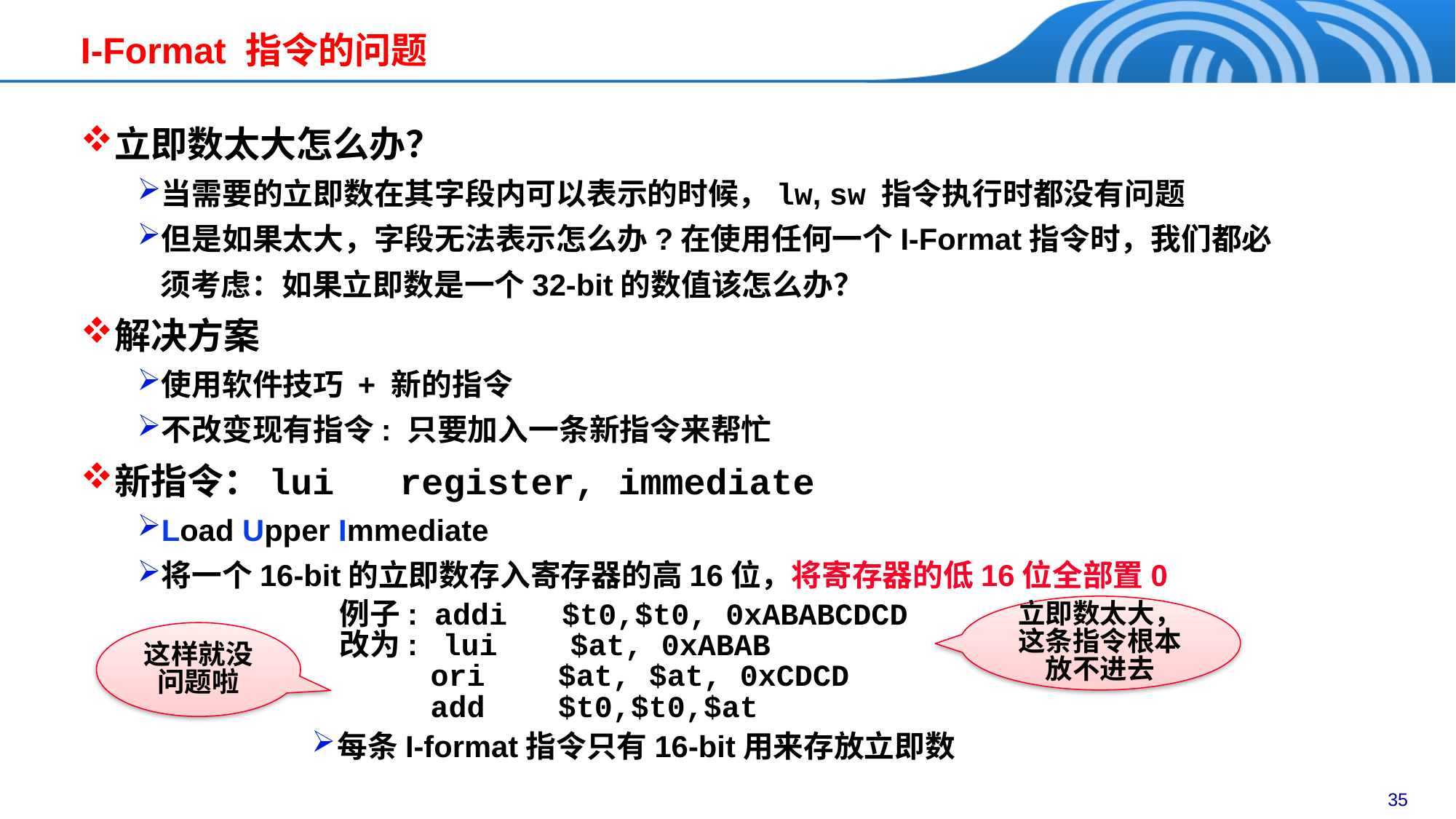

I-Format 指令的问题
立即数太大怎么办？
当需要的立即数在其字段内可以表示的时候，lw, sw 指令执行时都没有问题
但是如果太大，字段无法表示怎么办?在使用任何一个I-Format指令时，我们都必须考虑：如果立即数是一个32-bit的数值该怎么办？
解决方案
使用软件技巧 + 新的指令
不改变现有指令: 只要加入一条新指令来帮忙
新指令：lui   register, immediate
Load Upper Immediate
将一个16-bit的立即数存入寄存器的高16位，将寄存器的低16位全部置0

例子:  addi   $t0,$t0, 0xABABCDCD
改为:   lui    $at, 0xABAB
     ori    $at, $at, 0xCDCD
     add    $t0,$t0,$at
每条I-format指令只有16-bit用来存放立即数
立即数太大，这条指令根本放不进去
这样就没问题啦